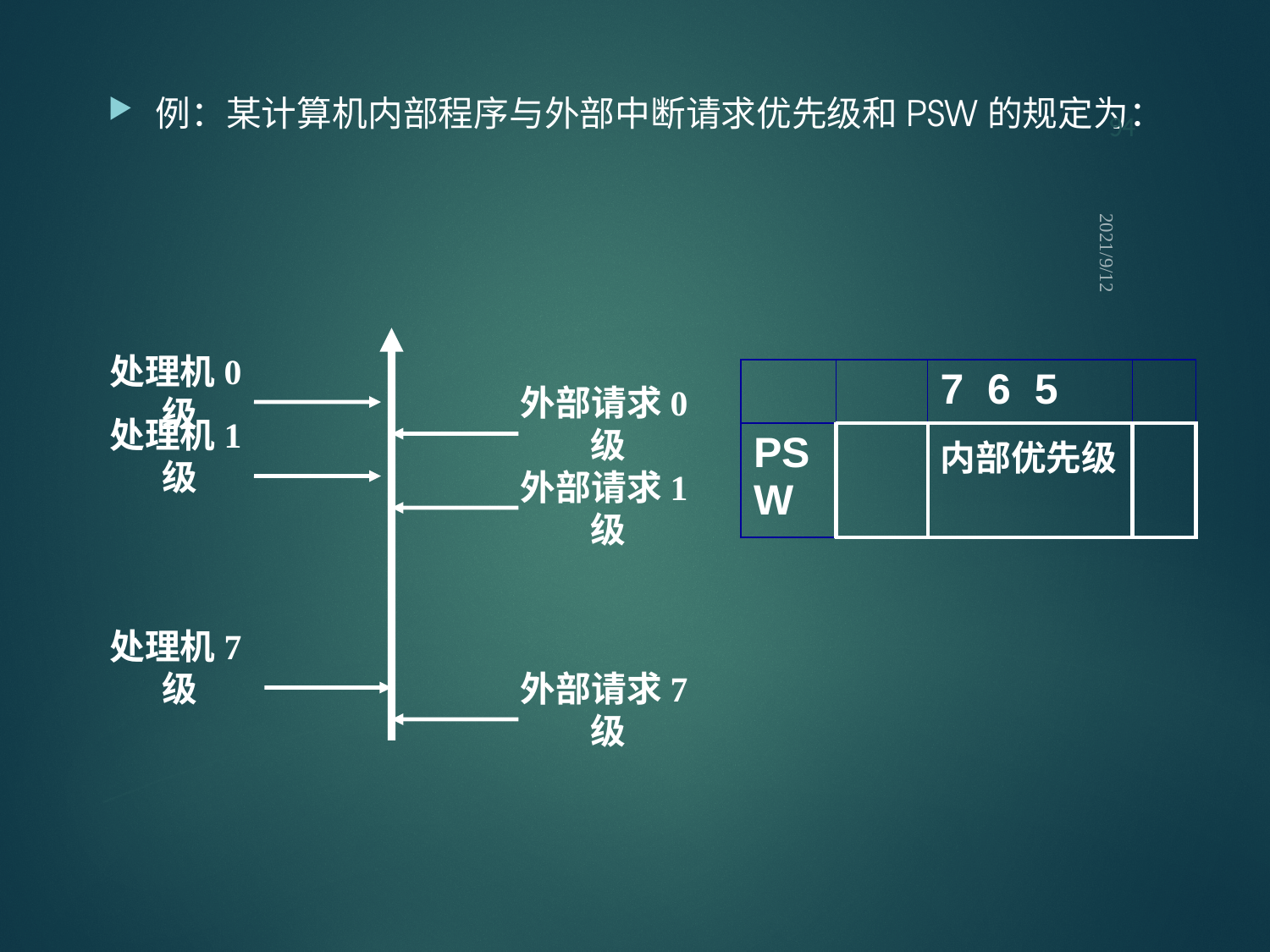

94
例：某计算机内部程序与外部中断请求优先级和PSW的规定为：
2021/9/12

处理机0级
|  |  | 7 6 5 |  |
| --- | --- | --- | --- |
| PSW |  | 内部优先级 |  |
外部请求0级

处理机1级

外部请求1级

处理机7级
外部请求7级